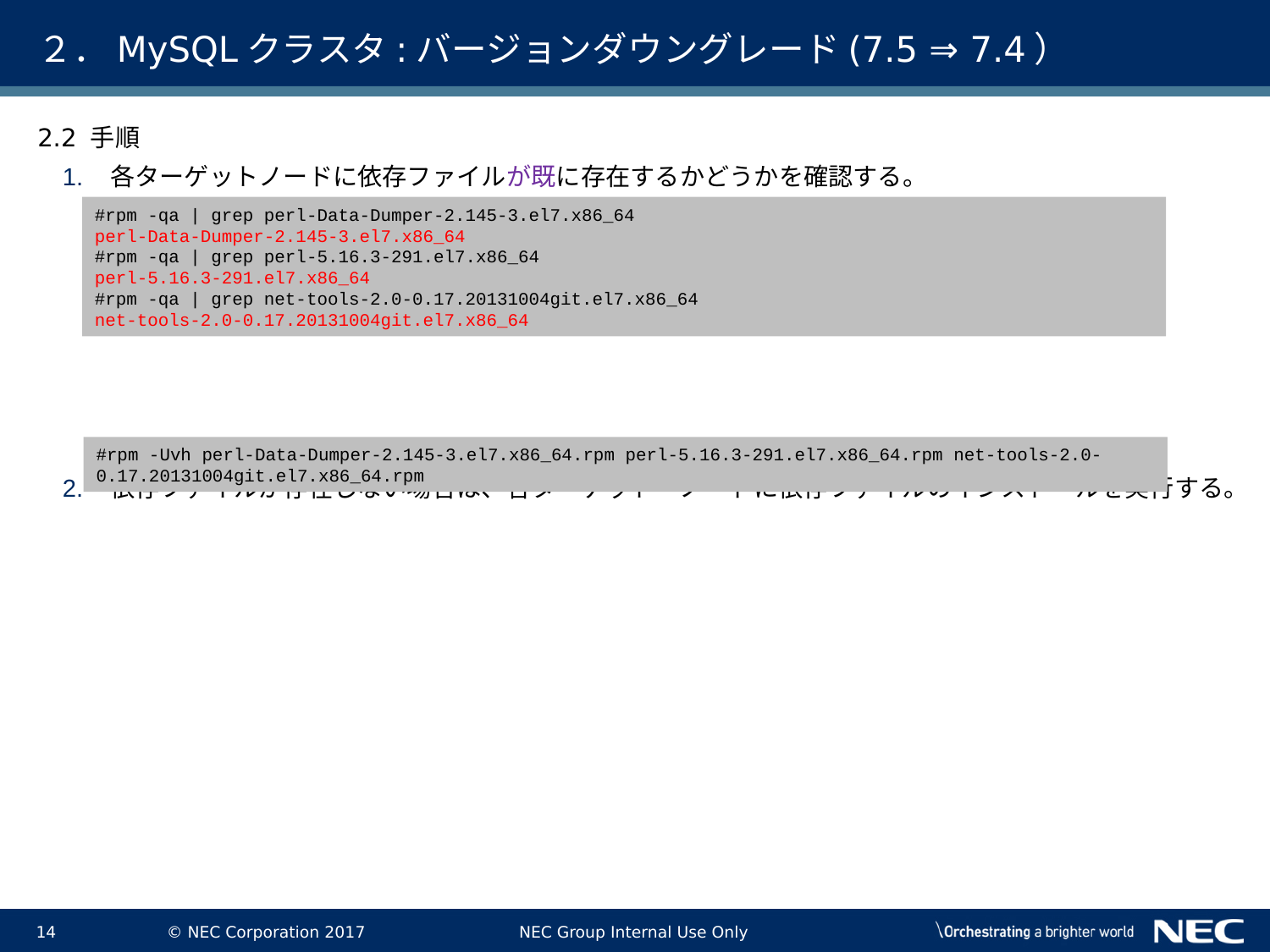

# ２．MySQLクラスタ:バージョンダウングレード(7.5 ⇒ 7.4）
2.2 手順
各ターゲットノードに依存ファイルが既に存在するかどうかを確認する。

依存ファイルが存在しない場合は、各ターゲット・ノードに依存ファイルのインストールを実行する。

#rpm -qa | grep perl-Data-Dumper-2.145-3.el7.x86_64
perl-Data-Dumper-2.145-3.el7.x86_64
#rpm -qa | grep perl-5.16.3-291.el7.x86_64
perl-5.16.3-291.el7.x86_64
#rpm -qa | grep net-tools-2.0-0.17.20131004git.el7.x86_64
net-tools-2.0-0.17.20131004git.el7.x86_64
#rpm -Uvh perl-Data-Dumper-2.145-3.el7.x86_64.rpm perl-5.16.3-291.el7.x86_64.rpm net-tools-2.0-0.17.20131004git.el7.x86_64.rpm